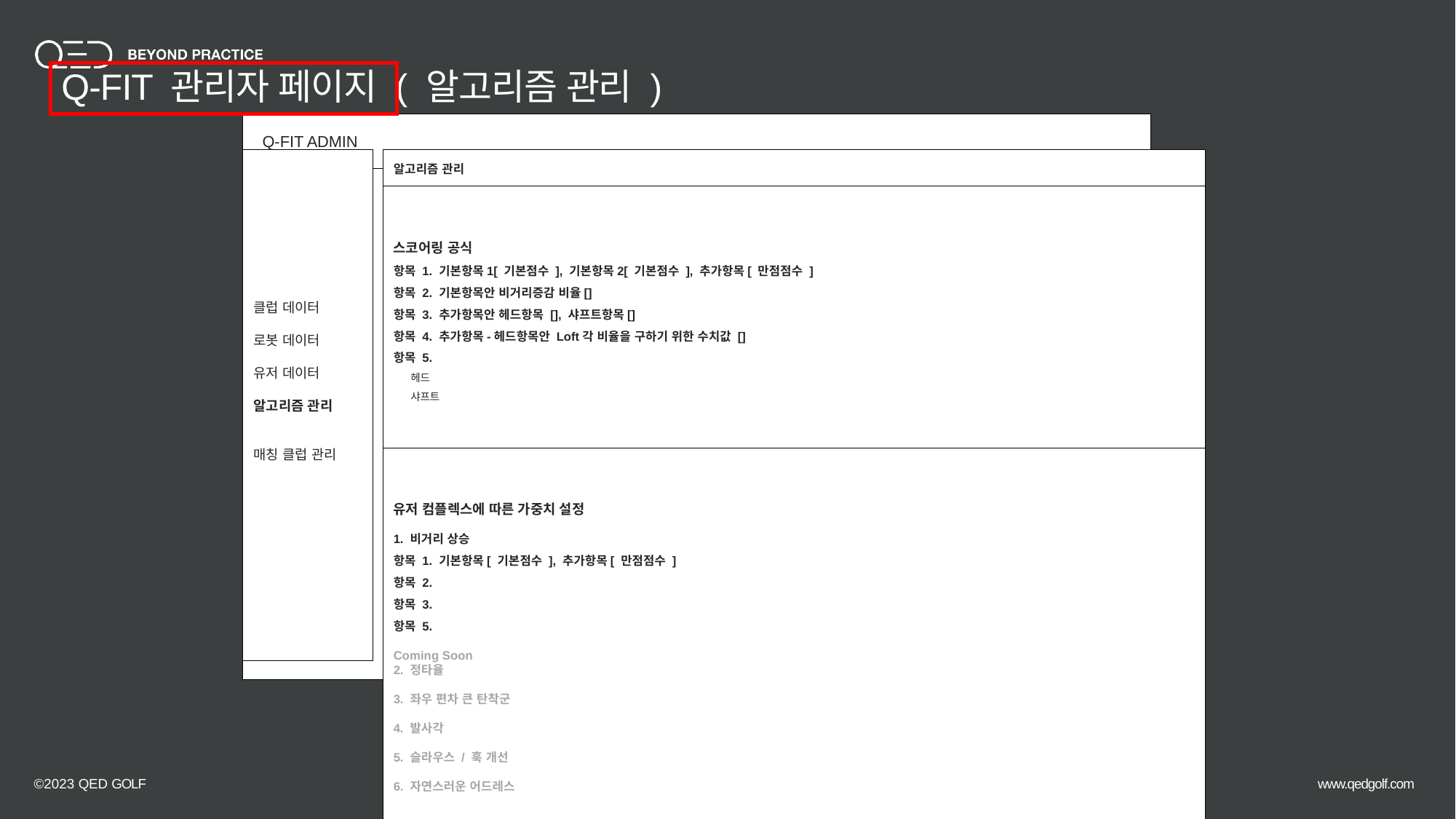

Q-FIT 관리자 페이지 ( 알고리즘 관리 )

  Q-FIT ADMIN
클럽 데이터
로봇 데이터

유저 데이터

알고리즘 관리

매칭 클럽 관리

알고리즘 관리
스코어링 공식
항목 1. 기본항목1[ 기본점수 ], 기본항목2[ 기본점수 ], 추가항목[ 만점점수 ]
항목 2. 기본항목안 비거리증감 비율[]
항목 3. 추가항목안 헤드항목 [], 샤프트항목[]
항목 4. 추가항목-헤드항목안 Loft각 비율을 구하기 위한 수치값 []
항목 5.
     헤드
     샤프트
유저 컴플렉스에 따른 가중치 설정

1. 비거리 상승
항목 1. 기본항목[ 기본점수 ], 추가항목[ 만점점수 ]
항목 2.
항목 3.
항목 5.

Coming Soon
2. 정타율

3. 좌우 편차 큰 탄착군

4. 발사각

5. 슬라우스 / 훅 개선

6. 자연스러운 어드레스